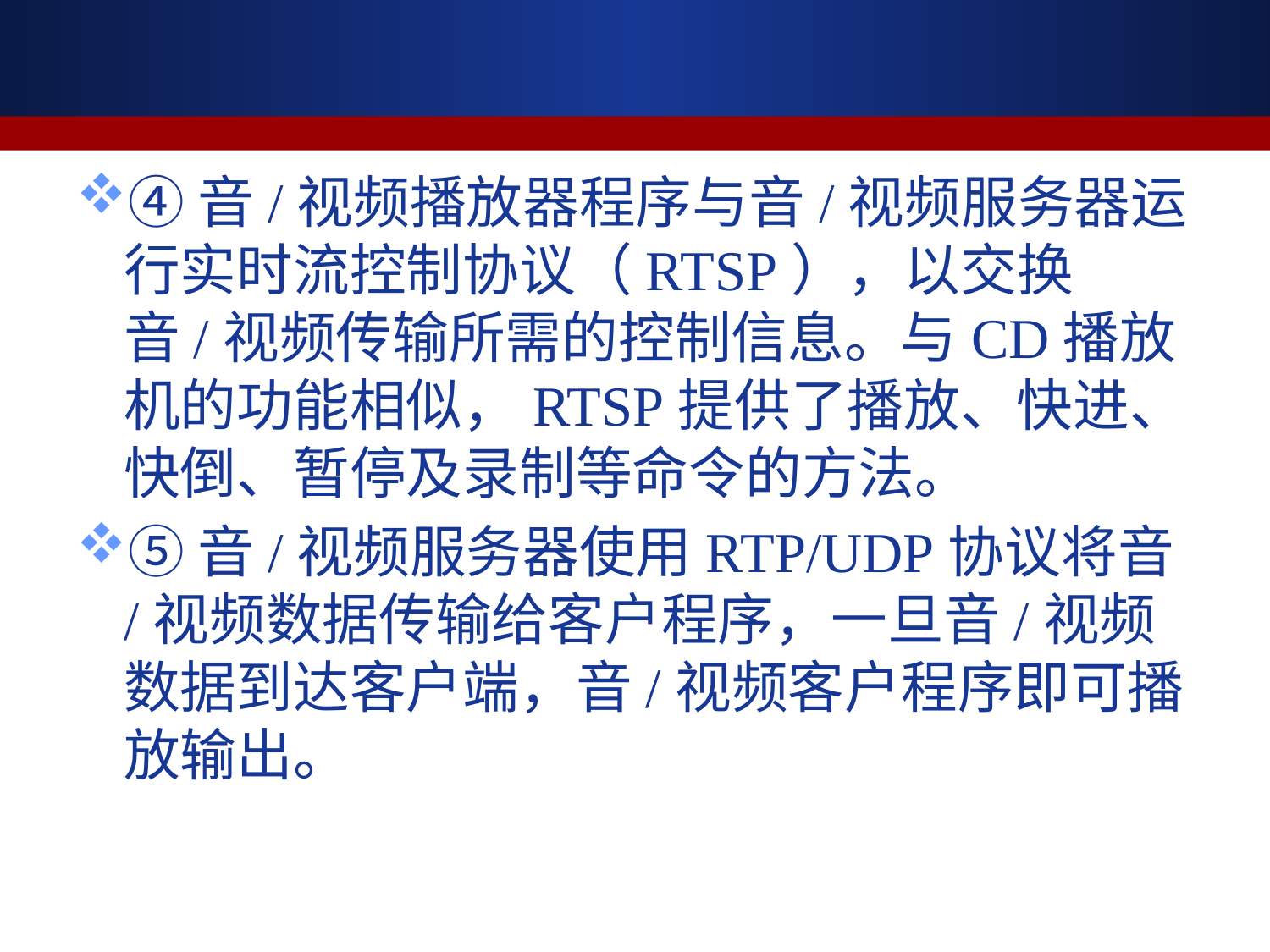

#

④音/视频播放器程序与音/视频服务器运行实时流控制协议（RTSP），以交换音/视频传输所需的控制信息。与CD播放机的功能相似，RTSP提供了播放、快进、快倒、暂停及录制等命令的方法。
⑤音/视频服务器使用RTP/UDP协议将音/视频数据传输给客户程序，一旦音/视频数据到达客户端，音/视频客户程序即可播放输出。